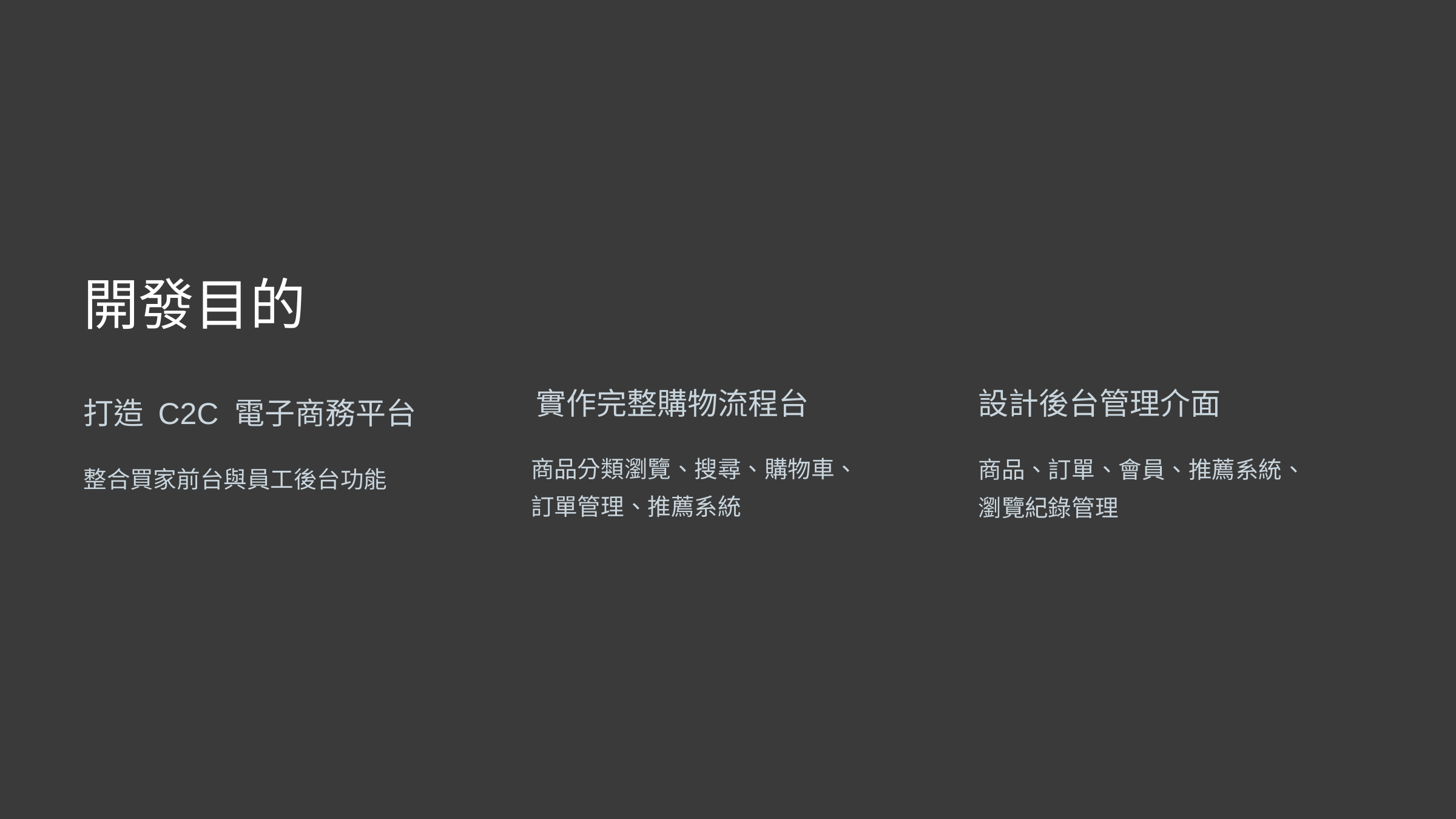

開發目的
實作完整購物流程台
設計後台管理介面
打造 C2C 電子商務平台
商品分類瀏覽、搜尋、購物車、訂單管理、推薦系統
商品、訂單、會員、推薦系統、瀏覽紀錄管理
整合買家前台與員工後台功能